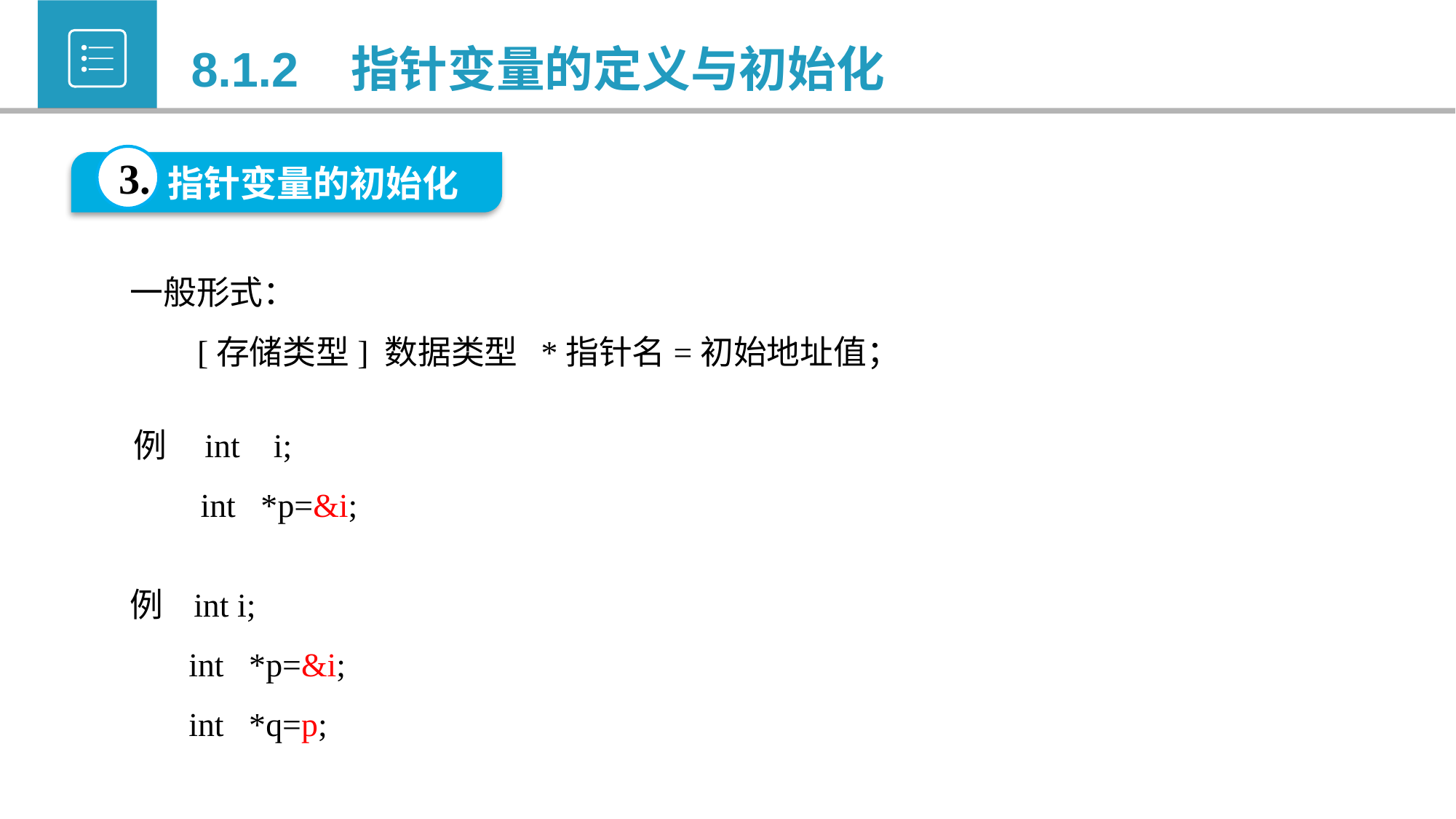

8.1.2   指针变量的定义与初始化

3.

指针变量的初始化
一般形式：
        [存储类型] 数据类型  *指针名=初始地址值；
例    int    i;
        int   *p=&i;
例   int i;
       int   *p=&i;
       int   *q=p;